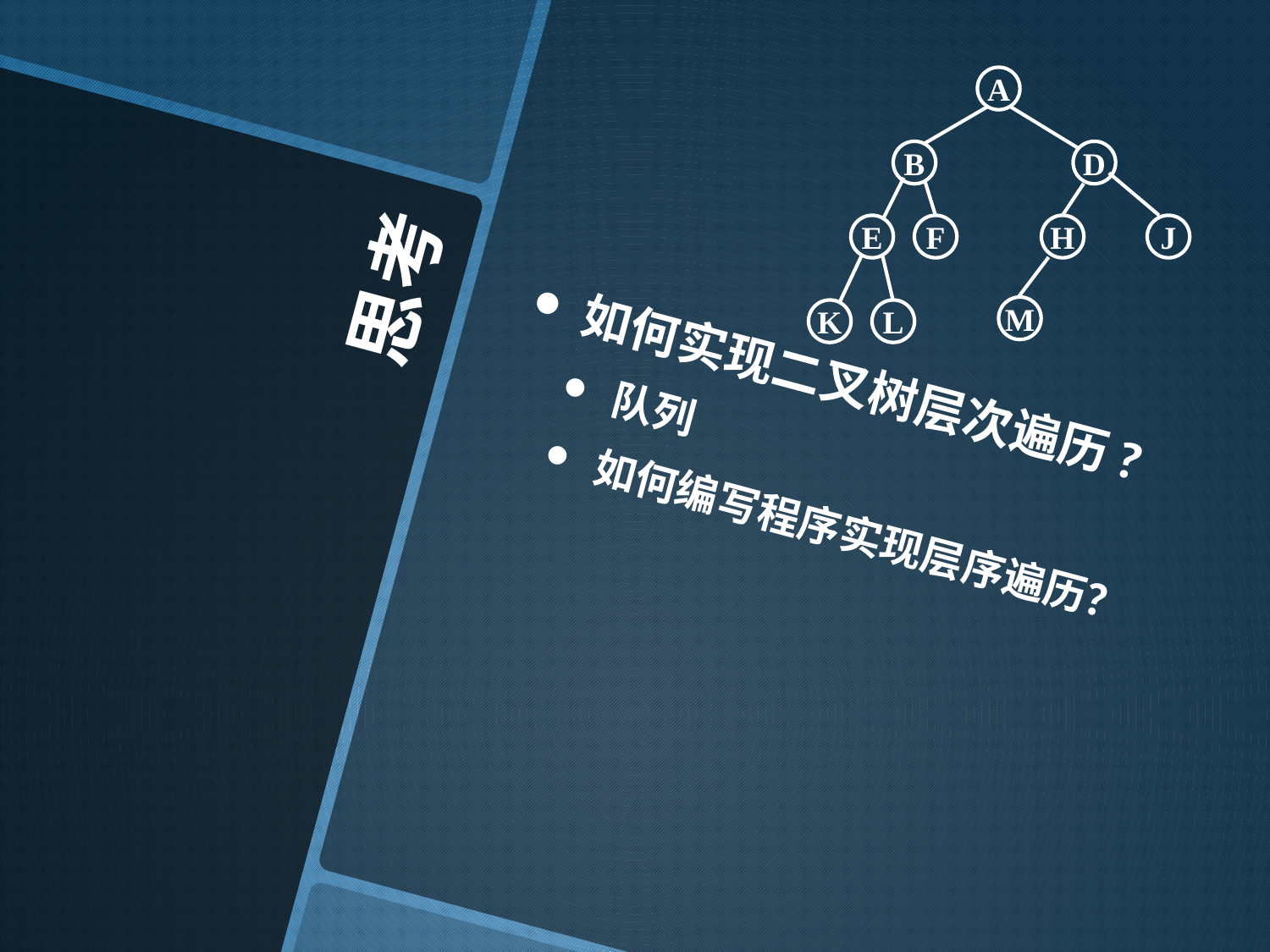

A

如何实现二叉树层次遍历?
队列
如何编写程序实现层序遍历？

B
D

E
F
H
J

M
K
L
# 思考